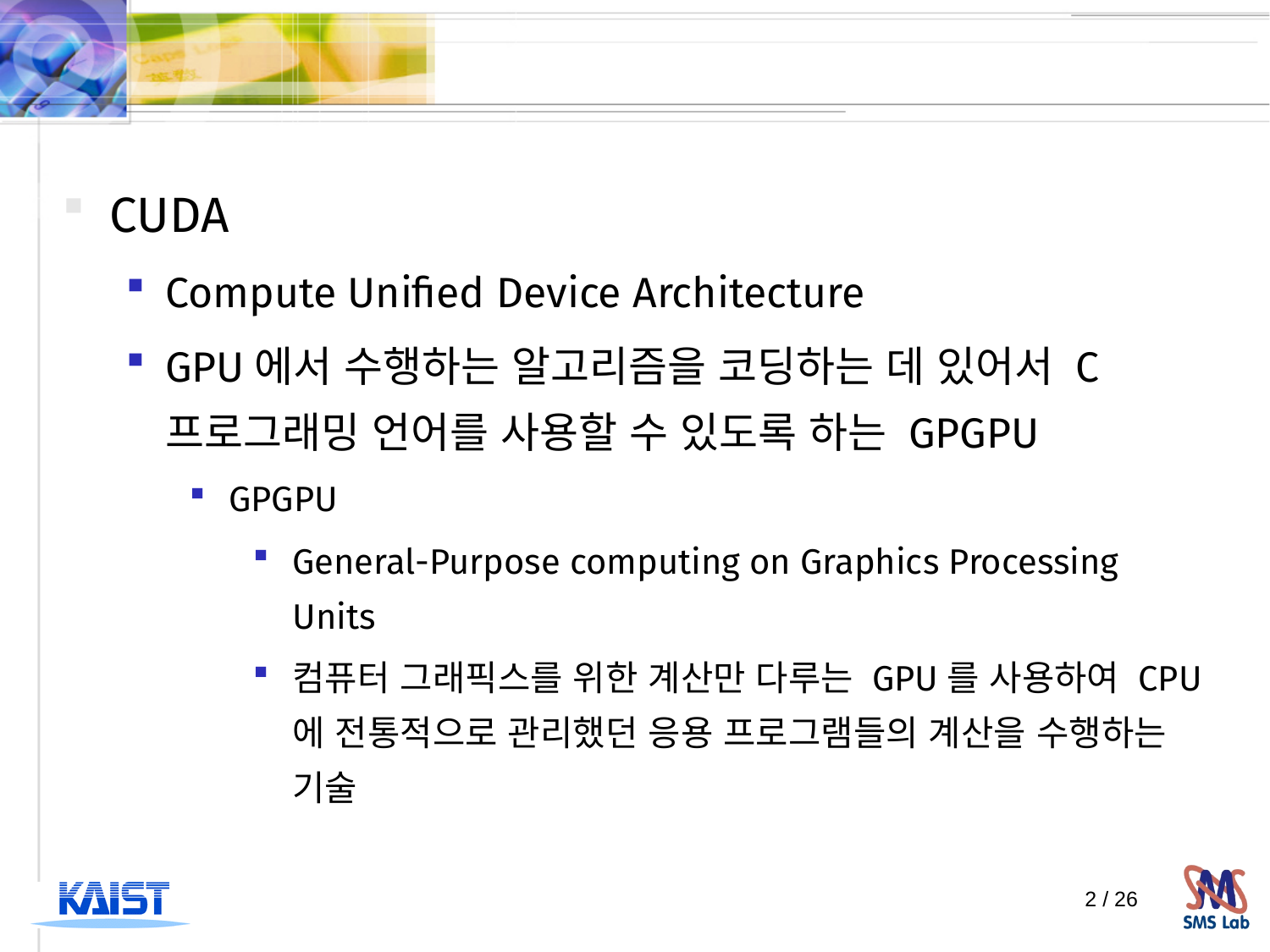

#
CUDA
Compute Unified Device Architecture
GPU에서 수행하는 알고리즘을 코딩하는 데 있어서 C프로그래밍 언어를 사용할 수 있도록 하는 GPGPU
GPGPU
General-Purpose computing on Graphics Processing Units
컴퓨터 그래픽스를 위한 계산만 다루는 GPU를 사용하여 CPU에 전통적으로 관리했던 응용 프로그램들의 계산을 수행하는 기술

2 / 26